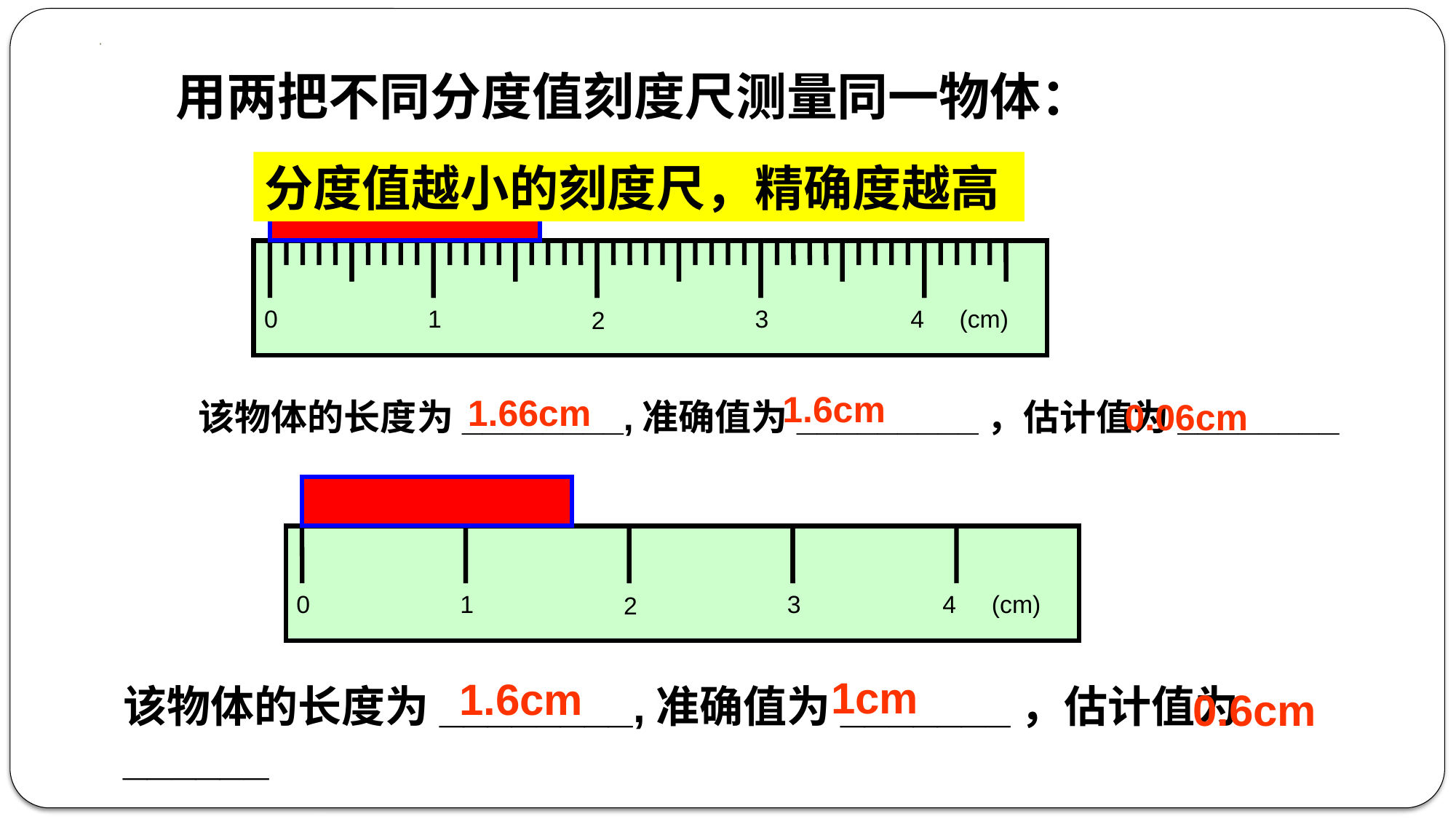

用两把不同分度值刻度尺测量同一物体：
分度值越小的刻度尺，精确度越高

0
1
3
4
(cm)
2
1.6cm
1.66cm
该物体的长度为________,准确值为_________，估计值为________
0.06cm

0
1
3
4
(cm)
2
1cm
1.6cm
该物体的长度为________,准确值为_______，估计值为______
0.6cm